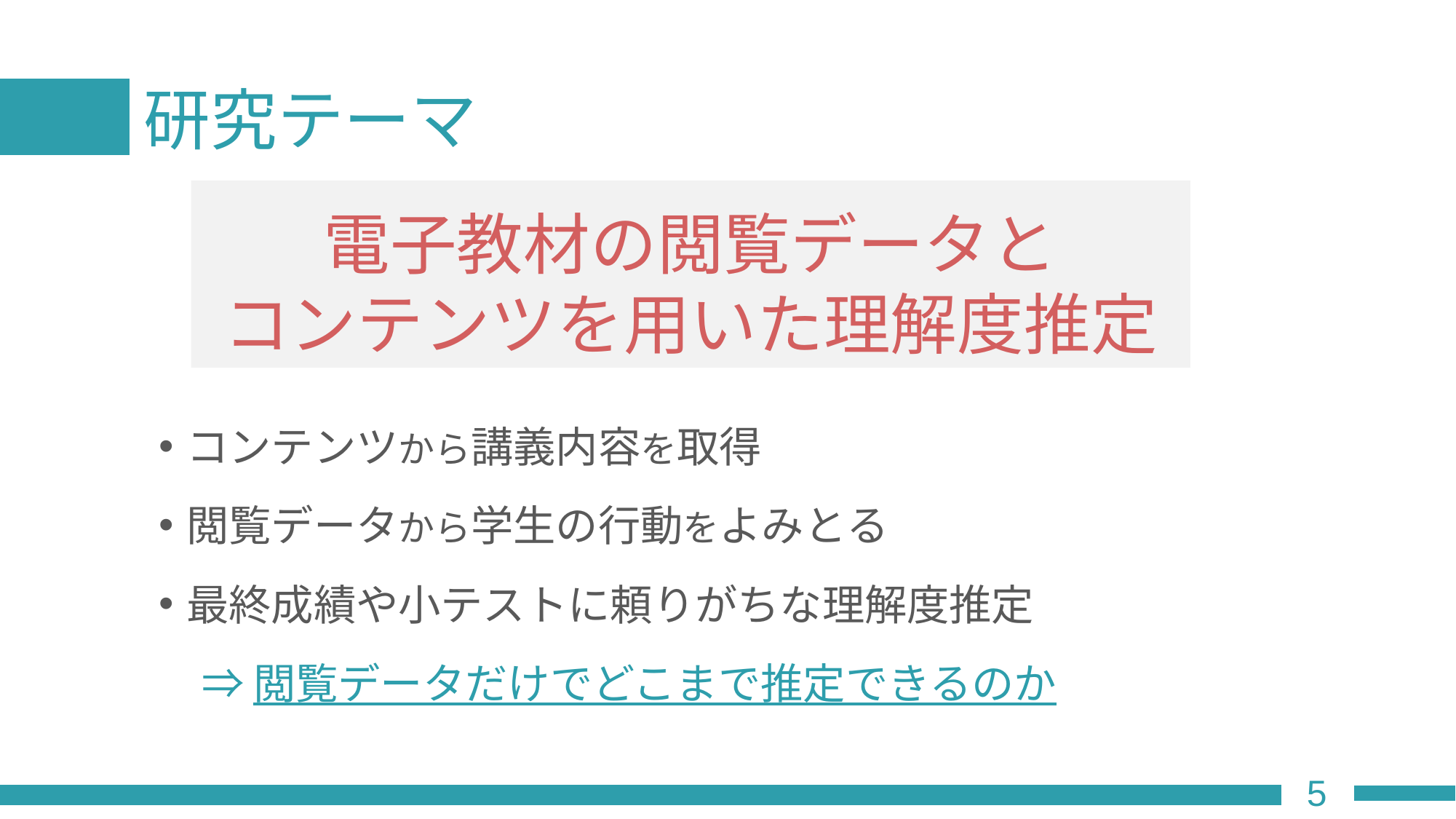

# 研究テーマ

電子教材の閲覧データと
コンテンツを用いた理解度推定

コンテンツから講義内容を取得
閲覧データから学生の行動をよみとる
最終成績や小テストに頼りがちな理解度推定
　⇒ 閲覧データだけでどこまで推定できるのか
5